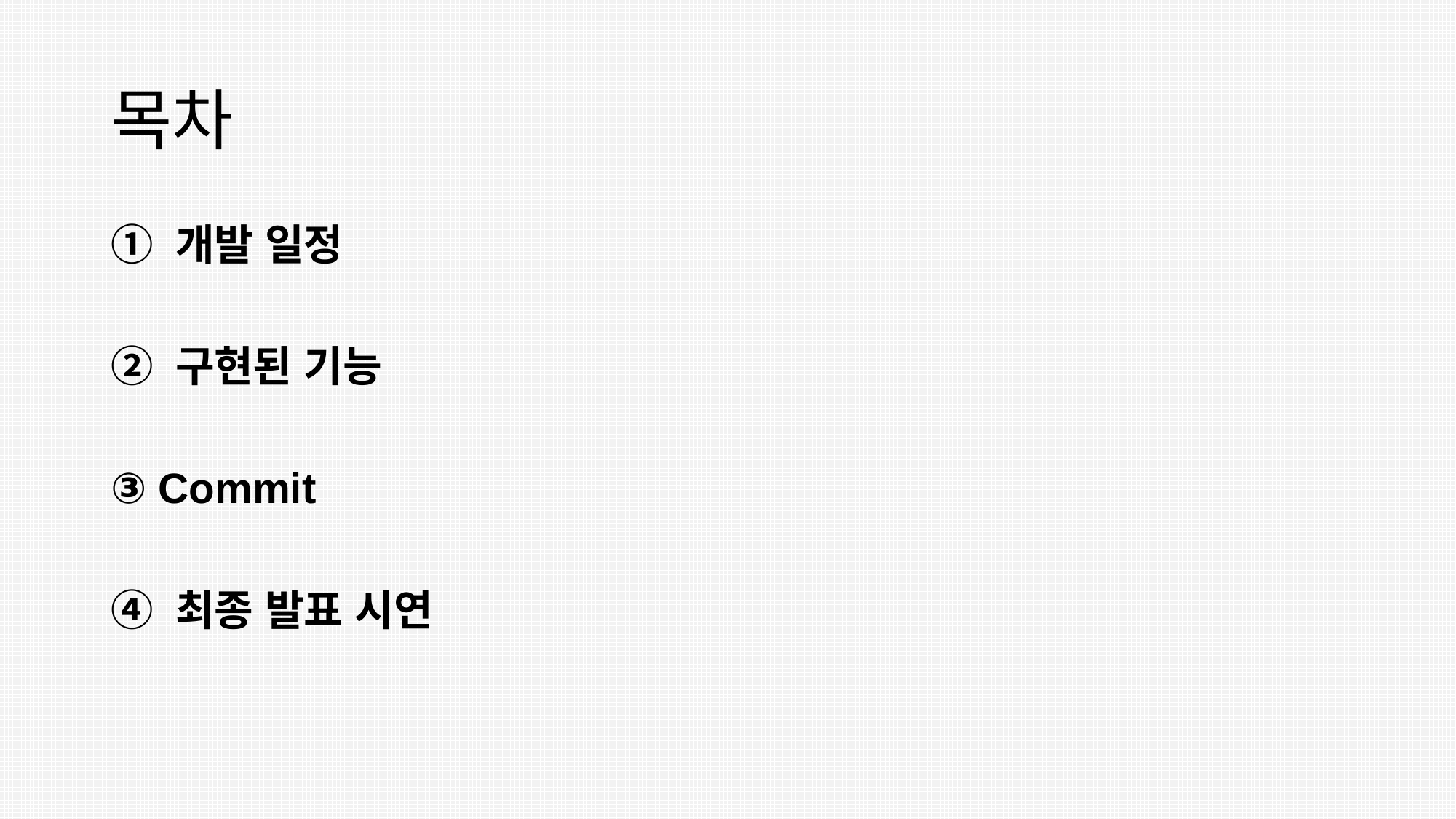

# 목차
① 개발 일정

② 구현된 기능

③ Commit

④ 최종 발표 시연